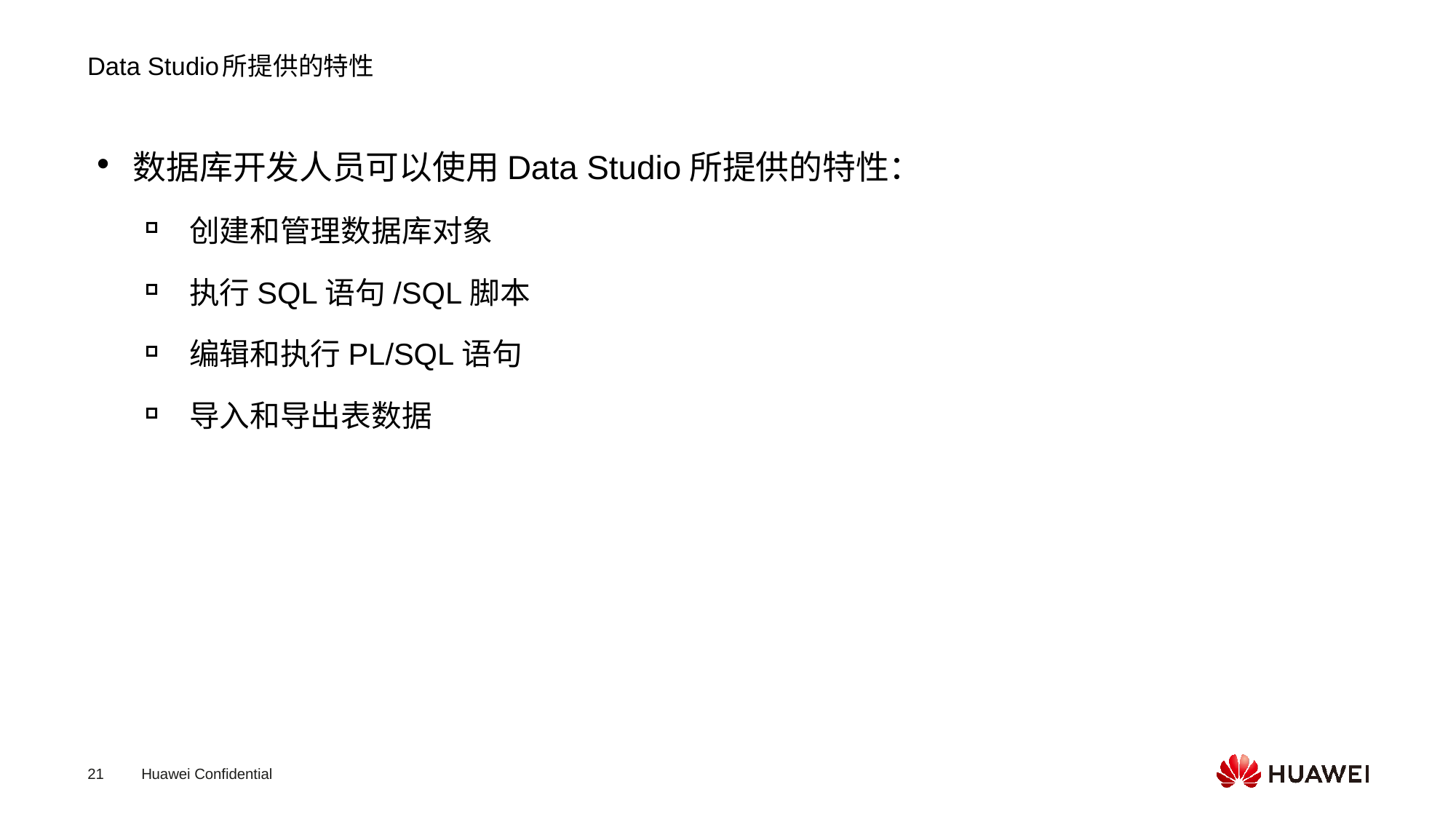

# Data Studio所提供的特性
数据库开发人员可以使用Data Studio所提供的特性：
 创建和管理数据库对象
 执行SQL语句/SQL脚本
 编辑和执行PL/SQL语句
 导入和导出表数据